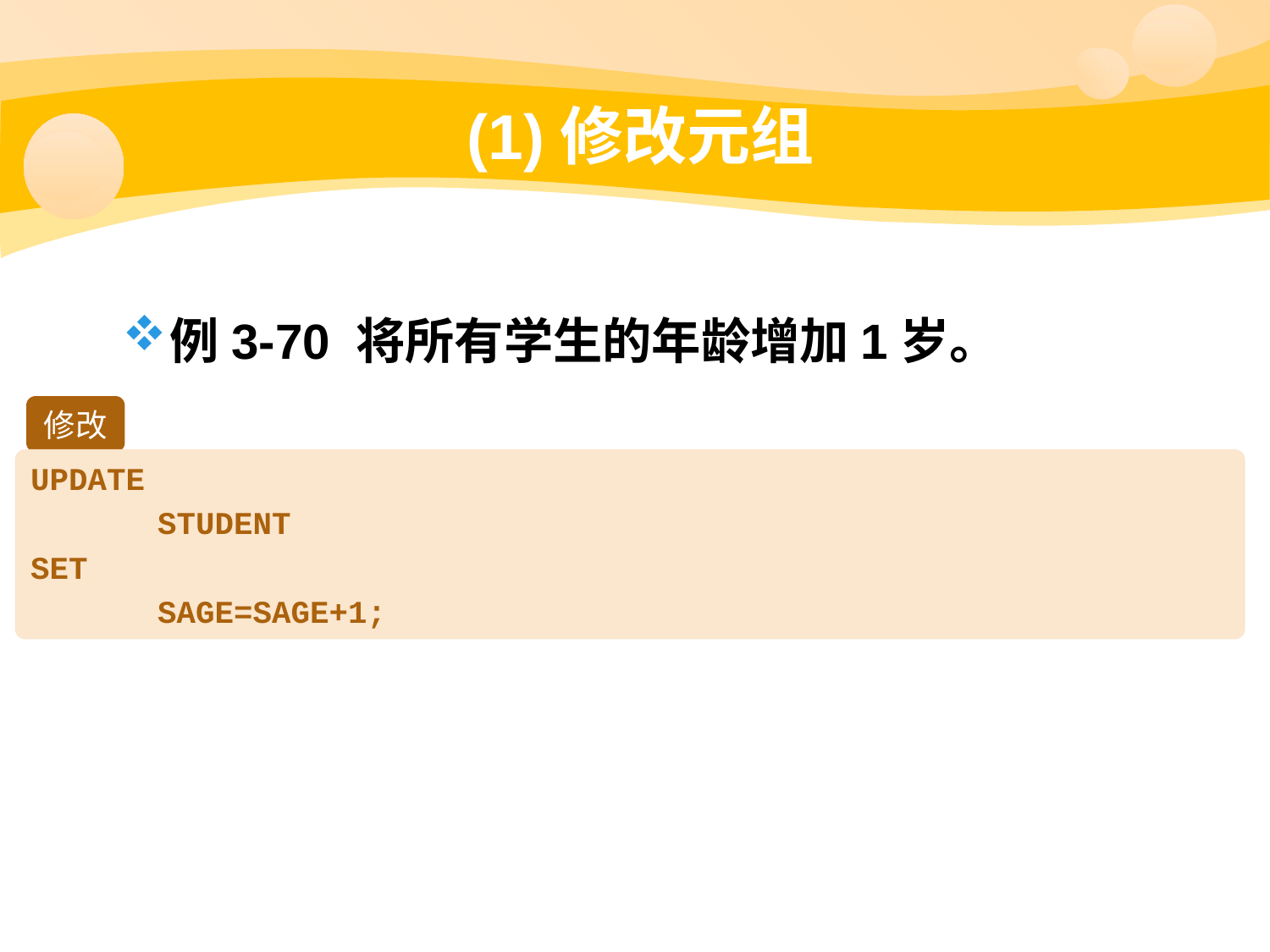

# (1)修改元组
例3-70 将所有学生的年龄增加1岁。
修改
UPDATE
	STUDENT
SET
	SAGE=SAGE+1;